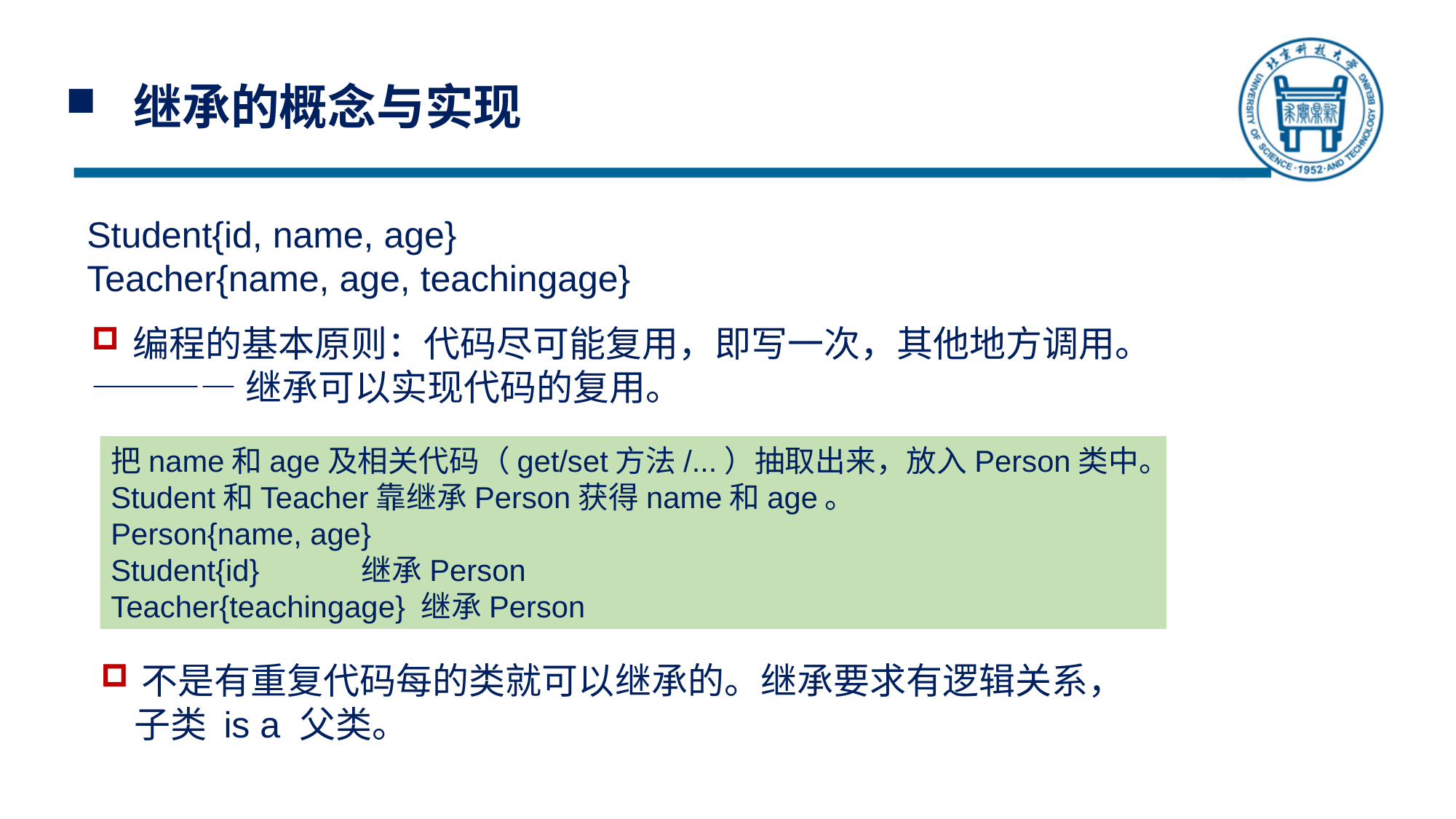

# 继承的概念与实现
Student{id, name, age}
Teacher{name, age, teachingage}
编程的基本原则：代码尽可能复用，即写一次，其他地方调用。
————继承可以实现代码的复用。
把name和age及相关代码（get/set方法/...）抽取出来，放入Person类中。
Student和Teacher靠继承Person获得name和age。
Person{name, age}
Student{id} 	   继承Person
Teacher{teachingage} 继承Person
不是有重复代码每的类就可以继承的。继承要求有逻辑关系，
   子类 is a 父类。